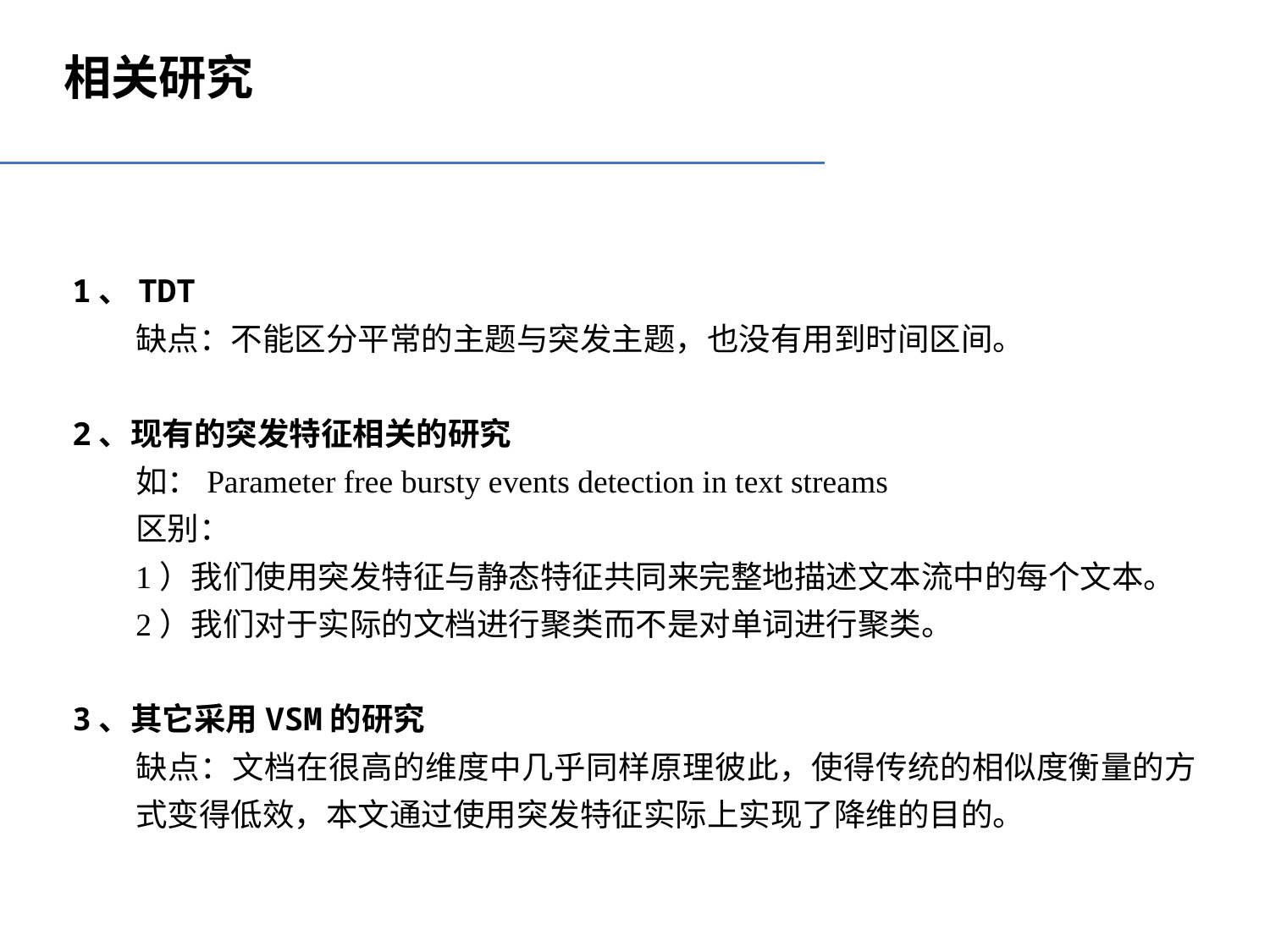

相关研究
1、TDT
缺点：不能区分平常的主题与突发主题，也没有用到时间区间。

2、现有的突发特征相关的研究
如：Parameter free bursty events detection in text streams
区别：
1）我们使用突发特征与静态特征共同来完整地描述文本流中的每个文本。
2）我们对于实际的文档进行聚类而不是对单词进行聚类。

3、其它采用VSM的研究
缺点：文档在很高的维度中几乎同样原理彼此，使得传统的相似度衡量的方式变得低效，本文通过使用突发特征实际上实现了降维的目的。